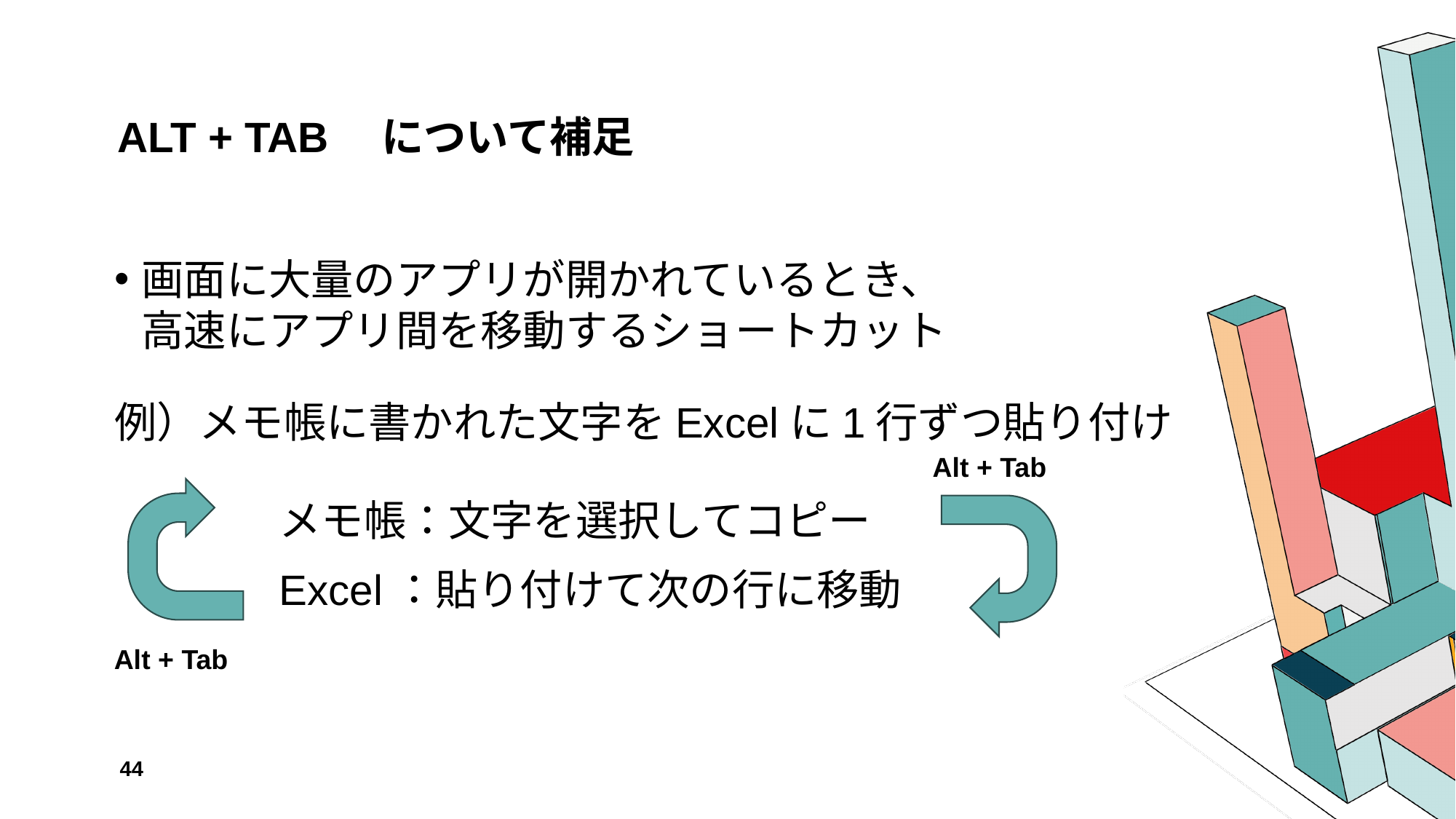

# ALT + TAB　について補足
画面に大量のアプリが開かれているとき、
高速にアプリ間を移動するショートカット
例）メモ帳に書かれた文字をExcelに1行ずつ貼り付け

Alt + Tab
メモ帳：文字を選択してコピー
Excel：貼り付けて次の行に移動

Alt + Tab
44